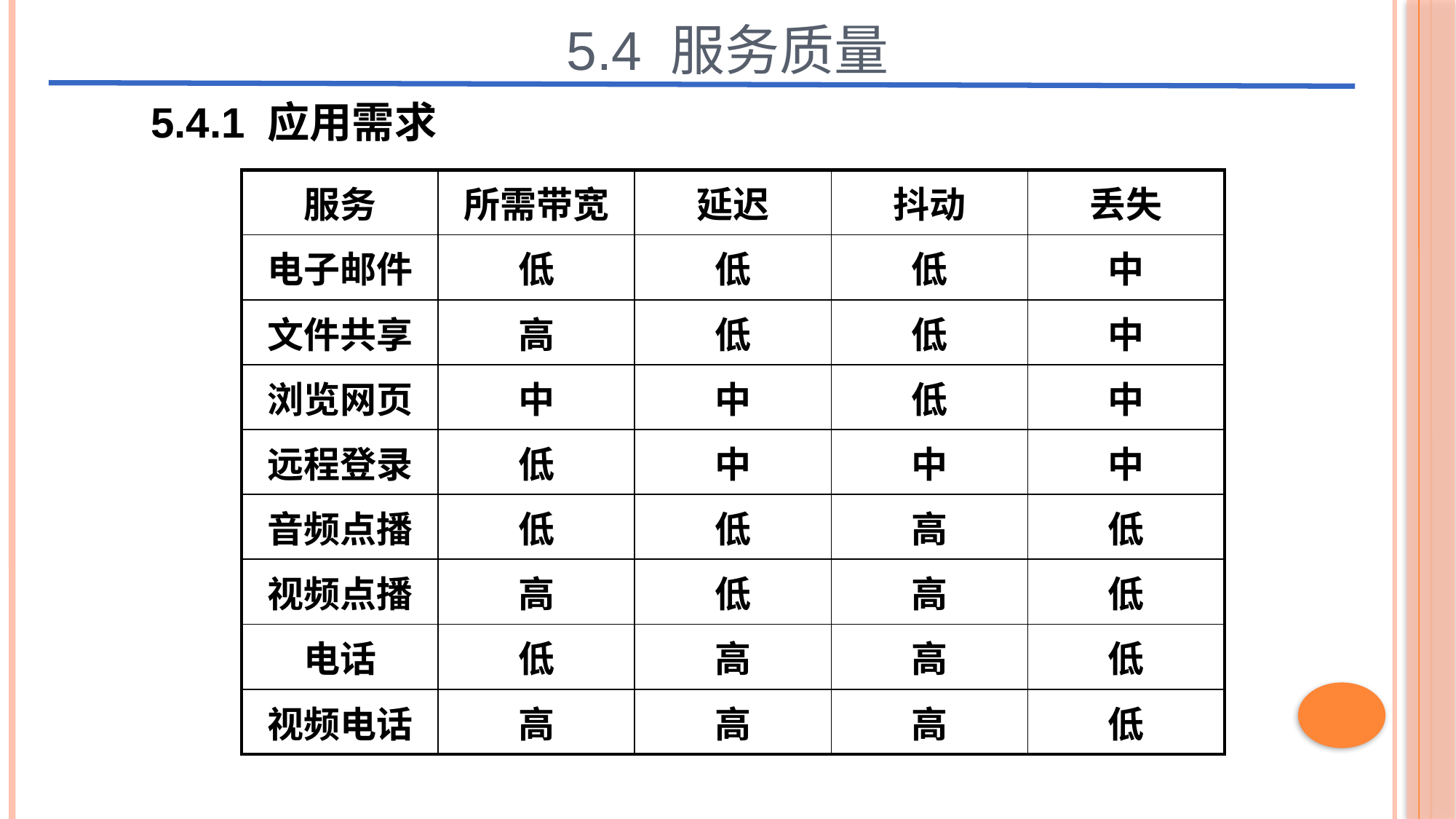

5.4 服务质量
5.4.1 应用需求
| 服务 | 所需带宽 | 延迟 | 抖动 | 丢失 |
| --- | --- | --- | --- | --- |
| 电子邮件 | 低 | 低 | 低 | 中 |
| 文件共享 | 高 | 低 | 低 | 中 |
| 浏览网页 | 中 | 中 | 低 | 中 |
| 远程登录 | 低 | 中 | 中 | 中 |
| 音频点播 | 低 | 低 | 高 | 低 |
| 视频点播 | 高 | 低 | 高 | 低 |
| 电话 | 低 | 高 | 高 | 低 |
| 视频电话 | 高 | 高 | 高 | 低 |